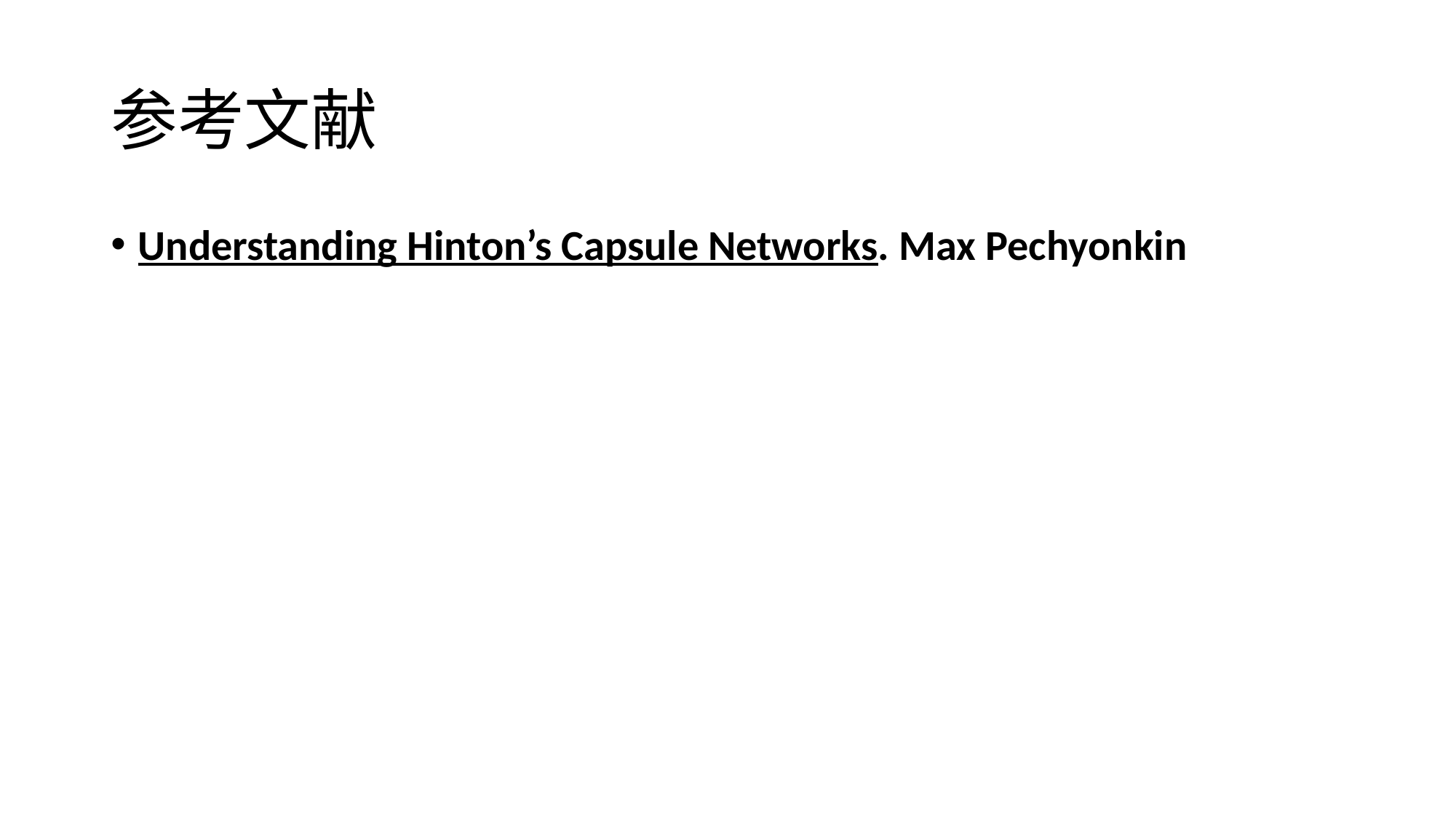

# 参考文献
Understanding Hinton’s Capsule Networks. Max Pechyonkin